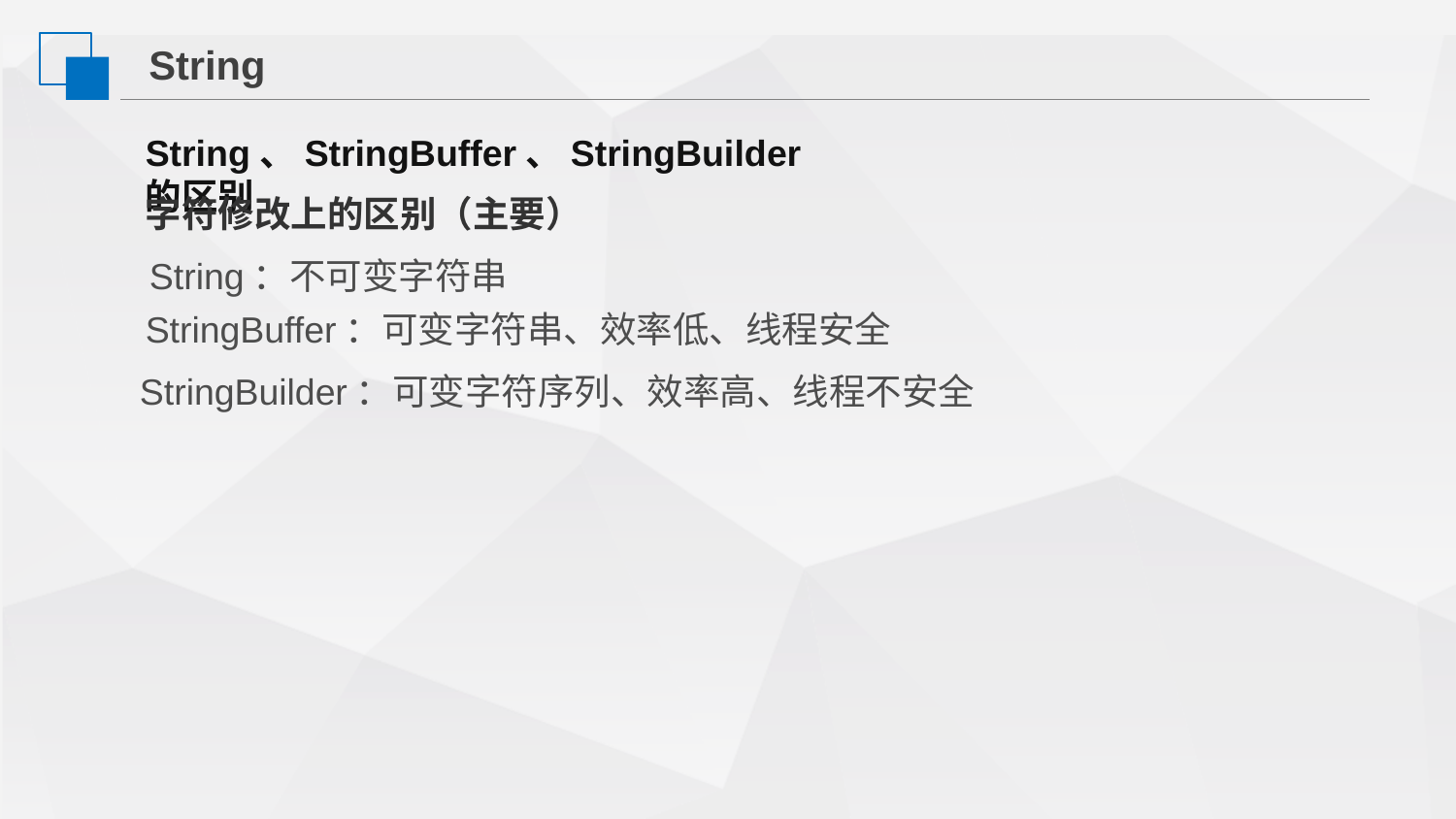

String
String、StringBuffer、StringBuilder的区别
字符修改上的区别（主要）
String：不可变字符串
StringBuffer：可变字符串、效率低、线程安全
StringBuilder：可变字符序列、效率高、线程不安全